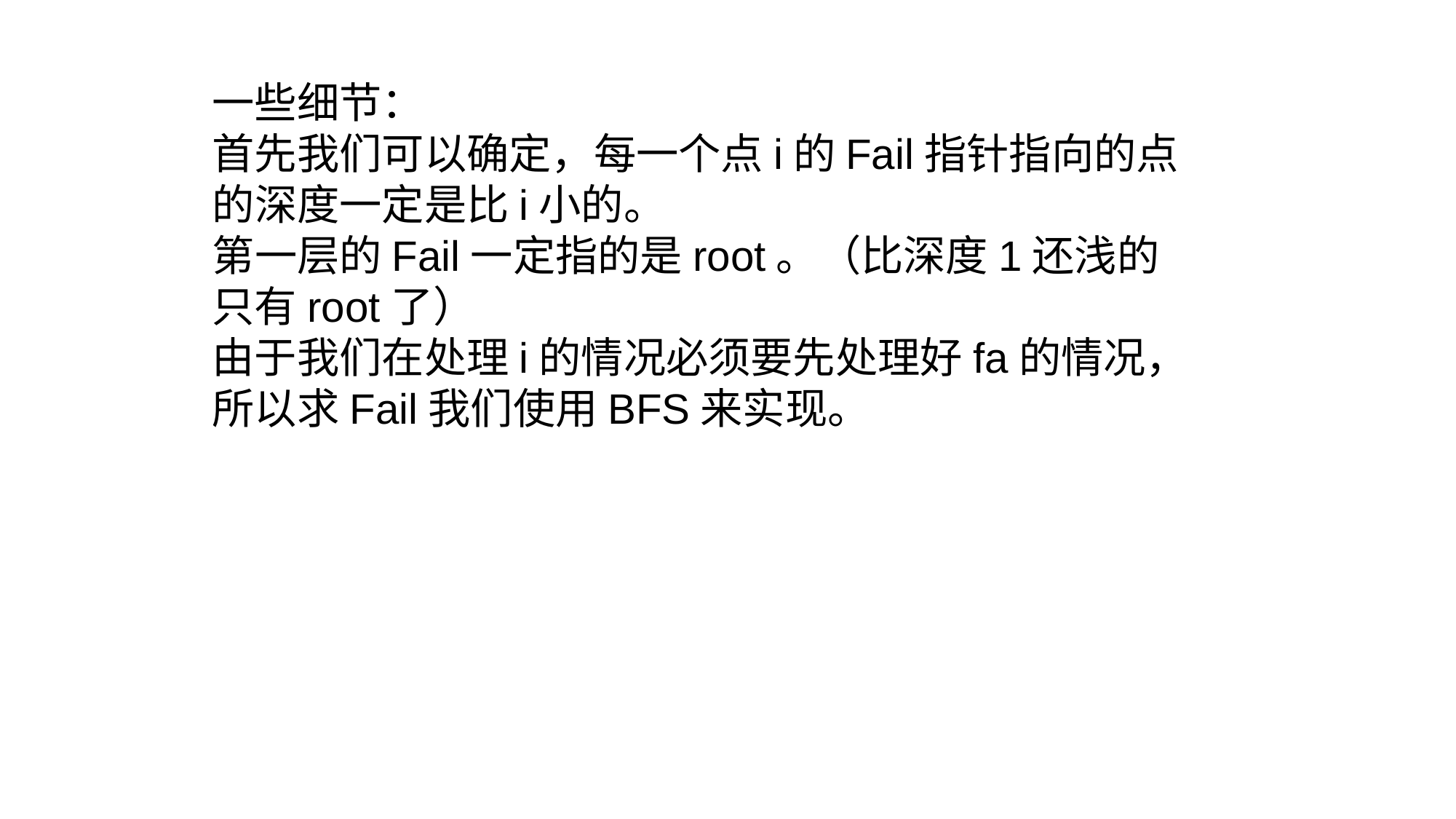

一些细节：
首先我们可以确定，每一个点i的Fail指针指向的点的深度一定是比i小的。
第一层的Fail一定指的是root。（比深度1还浅的只有root了）
由于我们在处理i的情况必须要先处理好fa的情况，所以求Fail我们使用BFS来实现。